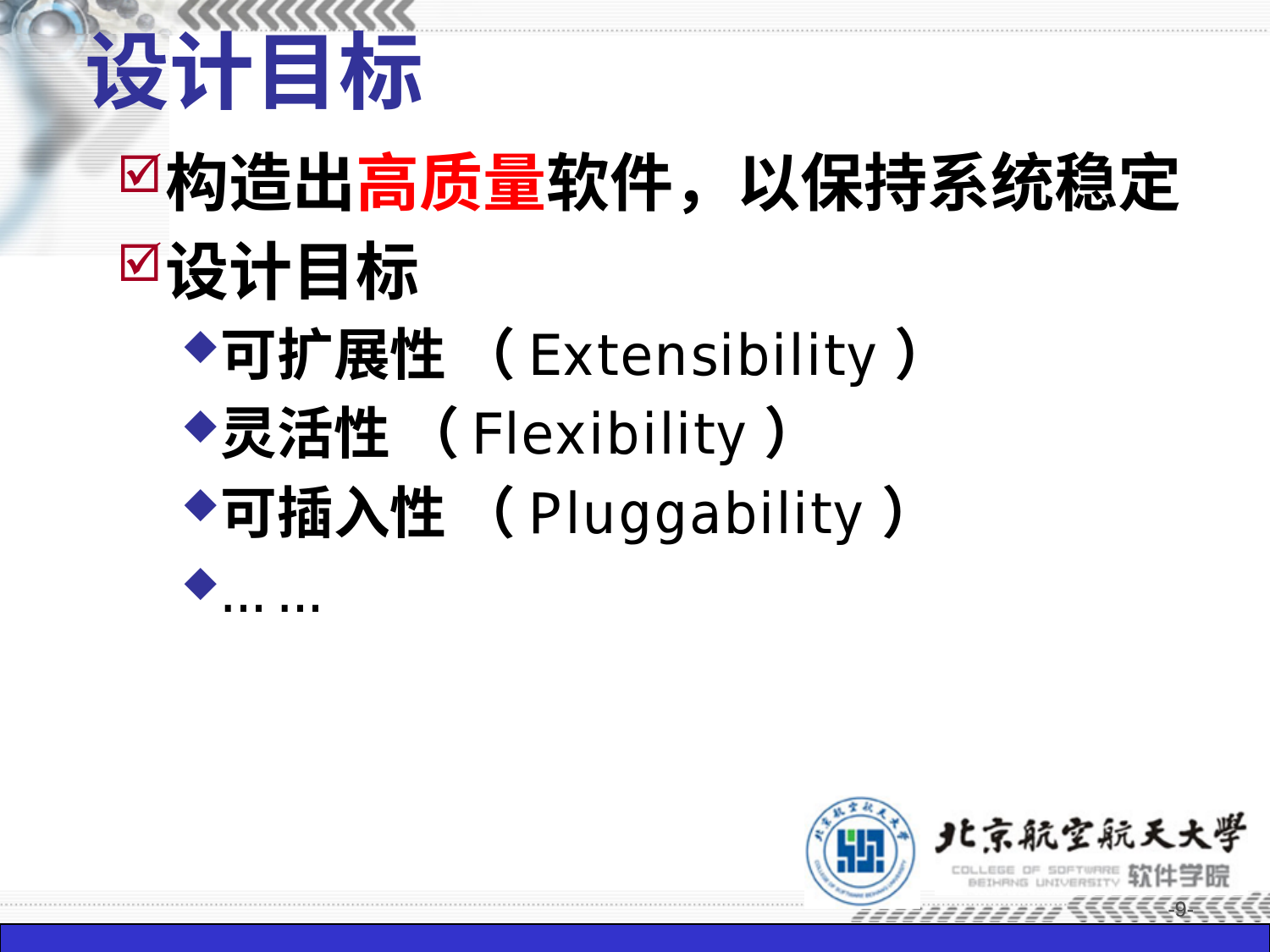

设计目标
构造出高质量软件，以保持系统稳定
设计目标
可扩展性 （Extensibility）
灵活性 （Flexibility）
可插入性 （Pluggability）
……

-9-
-9-